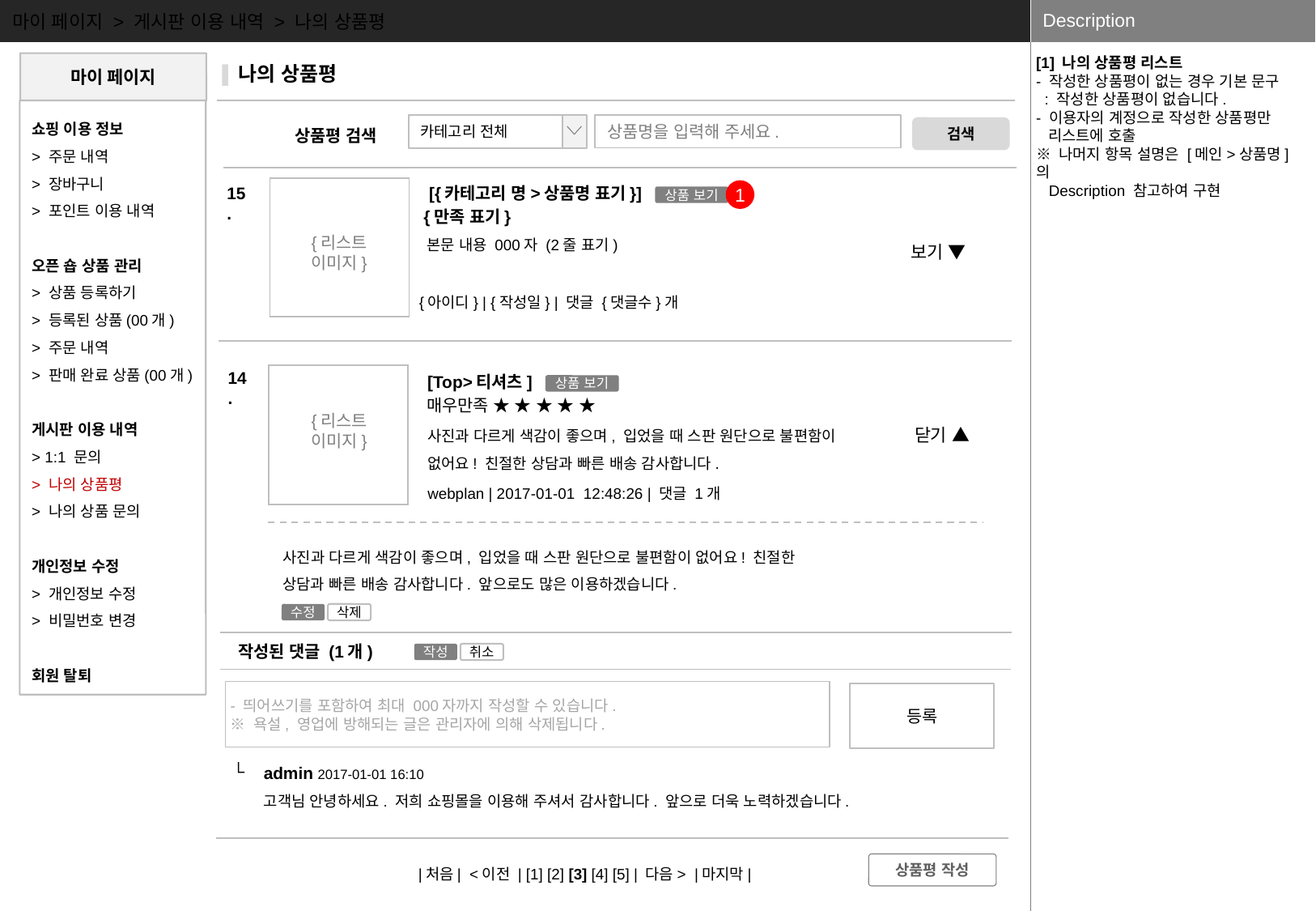

마이 페이지 > 게시판 이용 내역 > 나의 상품평

[1] 나의 상품평 리스트
- 작성한 상품평이 없는 경우 기본 문구
  : 작성한 상품평이 없습니다.
- 이용자의 계정으로 작성한 상품평만
  리스트에 호출
※ 나머지 항목 설명은 [메인>상품명]의
   Description 참고하여 구현

마이 페이지
 나의 상품평

쇼핑 이용 정보
> 주문 내역
> 장바구니
> 포인트 이용 내역

오픈 숍 상품 관리
> 상품 등록하기
> 등록된 상품(00개)
> 주문 내역
> 판매 완료 상품(00개)

게시판 이용 내역
> 1:1 문의
> 나의 상품평
> 나의 상품 문의

개인정보 수정
> 개인정보 수정
> 비밀번호 변경

회원 탈퇴
 상품명을 입력해 주세요.
카테고리 전체

검색
상품평 검색
[{카테고리 명>상품명 표기}]
15.
|  |
| --- |
1
상품 보기
{만족 표기}
{리스트
이미지}
본문 내용 000자 (2줄 표기)
보기 ▼
{아이디} | {작성일} | 댓글 {댓글수}개
14.
[Top>티셔츠]
|  |
| --- |
상품 보기
매우만족 ★ ★ ★ ★ ★
{리스트
이미지}
사진과 다르게 색감이 좋으며, 입었을 때 스판 원단으로 불편함이
없어요! 친절한 상담과 빠른 배송 감사합니다.
닫기 ▲
webplan | 2017-01-01  12:48:26 | 댓글 1개
사진과 다르게 색감이 좋으며, 입었을 때 스판 원단으로 불편함이 없어요! 친절한
상담과 빠른 배송 감사합니다. 앞으로도 많은 이용하겠습니다.
수정
삭제
작성된 댓글 (1개)
작성
취소
- 띄어쓰기를 포함하여 최대 000자까지 작성할 수 있습니다.
※ 욕설, 영업에 방해되는 글은 관리자에 의해 삭제됩니다.
등록
└
admin 2017-01-01 16:10
고객님 안녕하세요. 저희 쇼핑몰을 이용해 주셔서 감사합니다. 앞으로 더욱 노력하겠습니다.
상품평 작성
|처음|  <이전 | [1] [2] [3] [4] [5] | 다음>  |마지막|